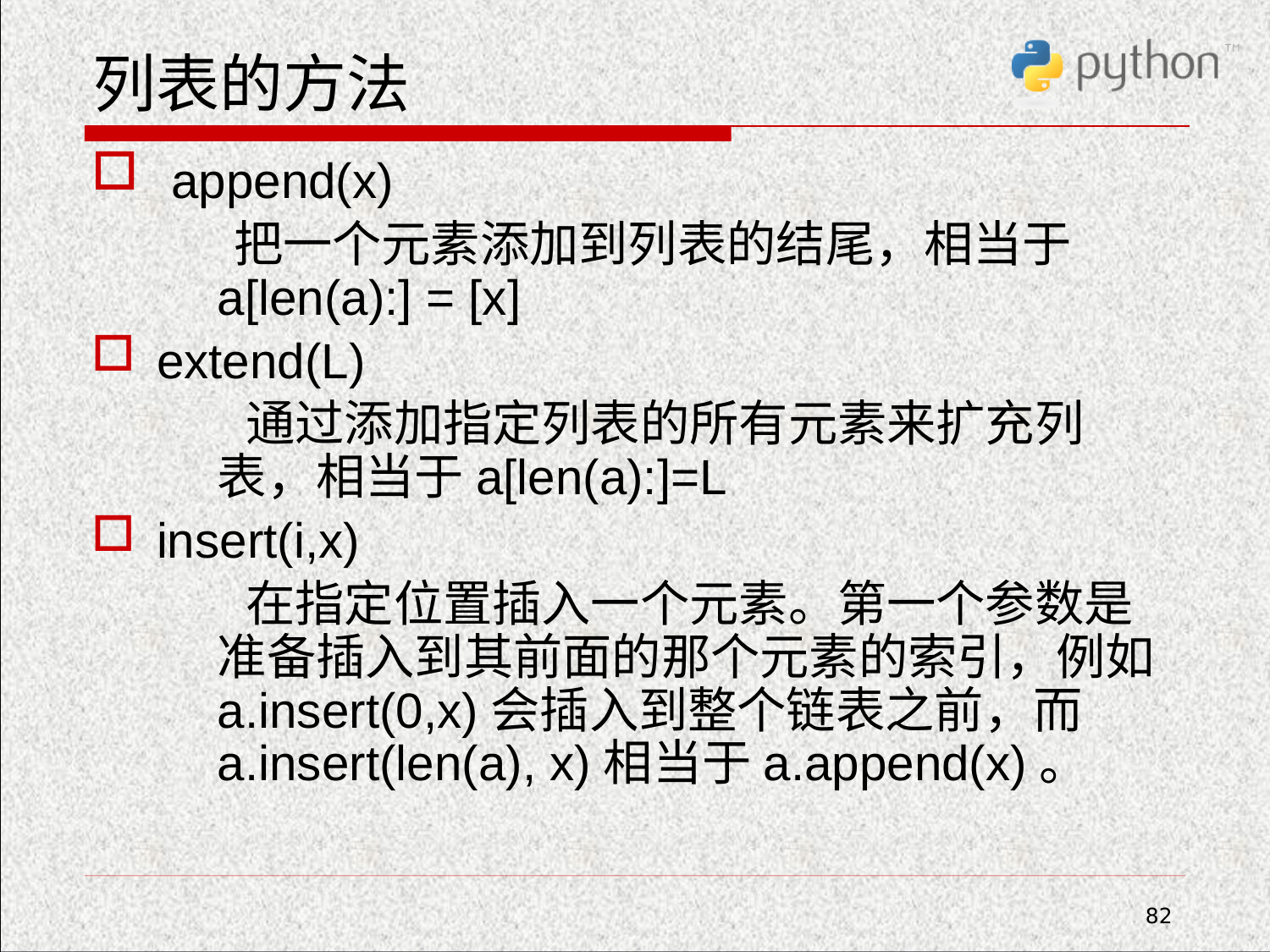

# 列表的方法
 append(x)
       把一个元素添加到列表的结尾，相当于a[len(a):] = [x]
extend(L)
       通过添加指定列表的所有元素来扩充列表，相当于a[len(a):]=L
insert(i,x)
       在指定位置插入一个元素。第一个参数是准备插入到其前面的那个元素的索引，例如a.insert(0,x)会插入到整个链表之前，而a.insert(len(a), x)相当于a.append(x)。

82